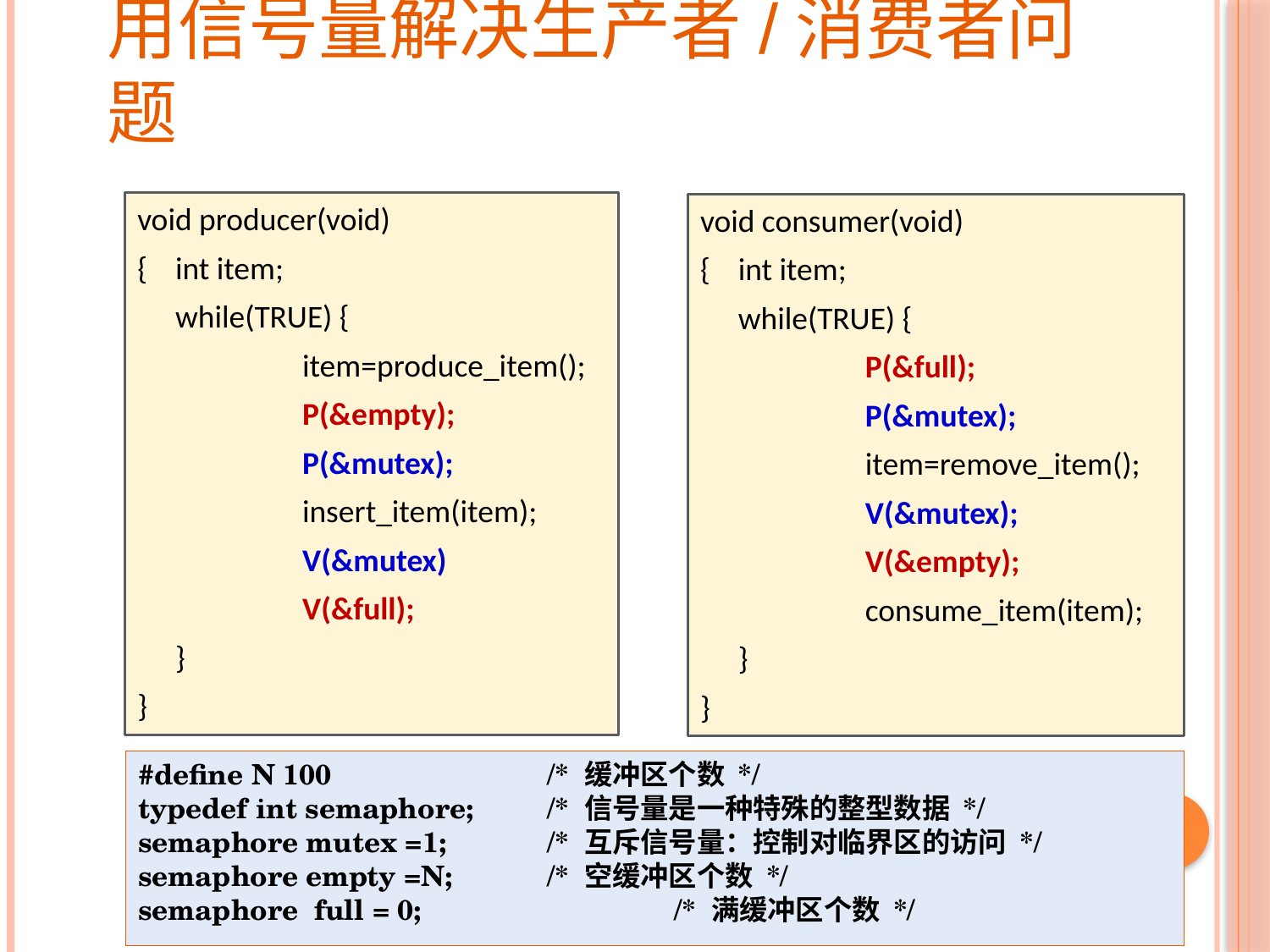

# 用信号量解决生产者/消费者问题
void producer(void)
{	int item;
	while(TRUE) {
	    	item=produce_item();
		P(&empty);
		P(&mutex);
		insert_item(item);
		V(&mutex)
		V(&full);
	}
}

void consumer(void)
{	int item;
	while(TRUE) {
		P(&full);
		P(&mutex);
		item=remove_item();
		V(&mutex);
		V(&empty);
		consume_item(item);
	}
}
#define N 100		/* 缓冲区个数 */
typedef int semaphore;	/* 信号量是一种特殊的整型数据 */
semaphore mutex =1;	/* 互斥信号量：控制对临界区的访问 */
semaphore empty =N;	/* 空缓冲区个数 */
semaphore  full = 0;		/* 满缓冲区个数 */